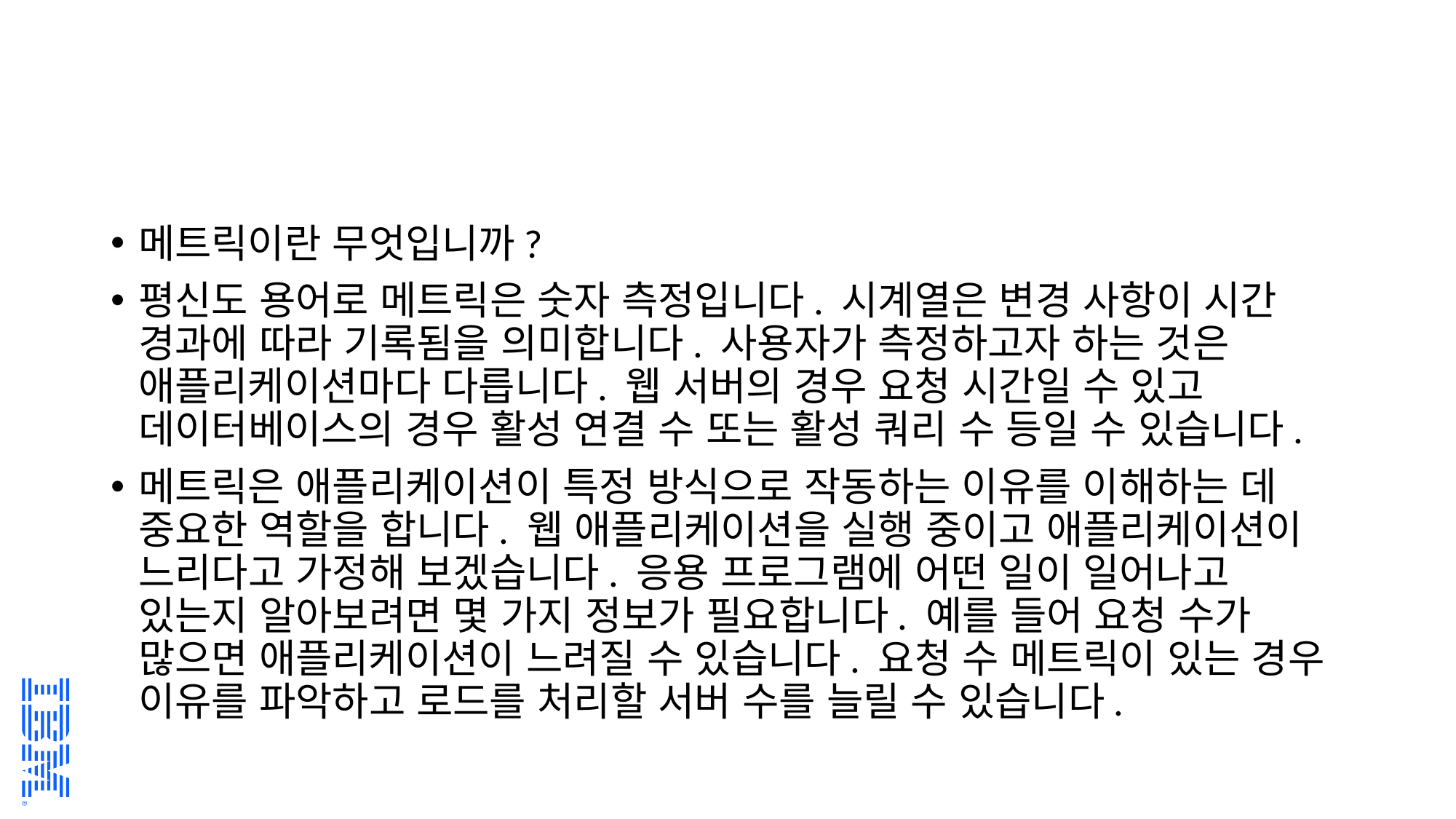

#
메트릭이란 무엇입니까?
평신도 용어로 메트릭은 숫자 측정입니다. 시계열은 변경 사항이 시간 경과에 따라 기록됨을 의미합니다. 사용자가 측정하고자 하는 것은 애플리케이션마다 다릅니다. 웹 서버의 경우 요청 시간일 수 있고 데이터베이스의 경우 활성 연결 수 또는 활성 쿼리 수 등일 수 있습니다.
메트릭은 애플리케이션이 특정 방식으로 작동하는 이유를 이해하는 데 중요한 역할을 합니다. 웹 애플리케이션을 실행 중이고 애플리케이션이 느리다고 가정해 보겠습니다. 응용 프로그램에 어떤 일이 일어나고 있는지 알아보려면 몇 가지 정보가 필요합니다. 예를 들어 요청 수가 많으면 애플리케이션이 느려질 수 있습니다. 요청 수 메트릭이 있는 경우 이유를 파악하고 로드를 처리할 서버 수를 늘릴 수 있습니다.